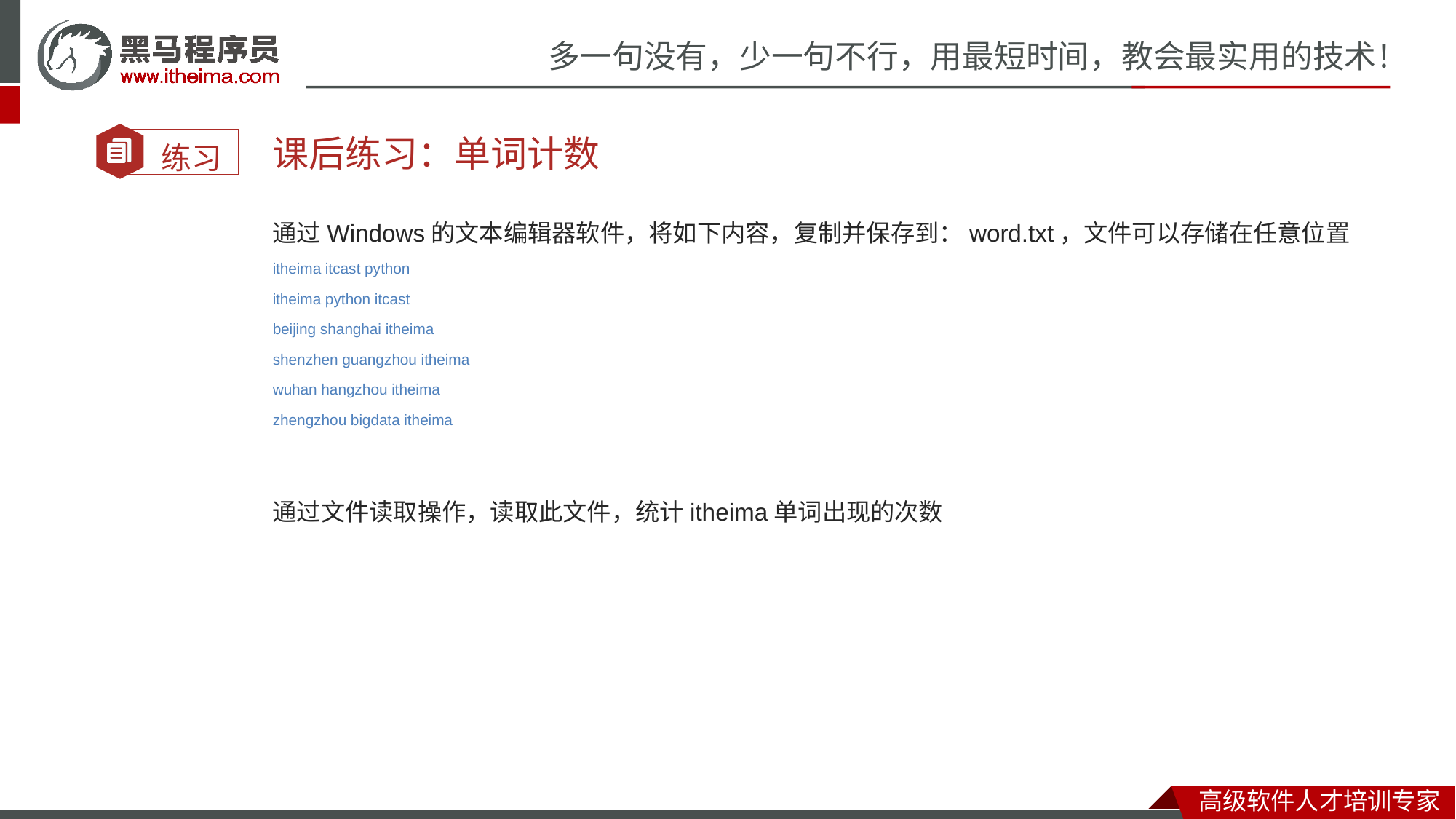

课后练习：单词计数
通过Windows的文本编辑器软件，将如下内容，复制并保存到：word.txt，文件可以存储在任意位置
itheima itcast python
itheima python itcast
beijing shanghai itheima
shenzhen guangzhou itheima
wuhan hangzhou itheima
zhengzhou bigdata itheima

通过文件读取操作，读取此文件，统计itheima单词出现的次数